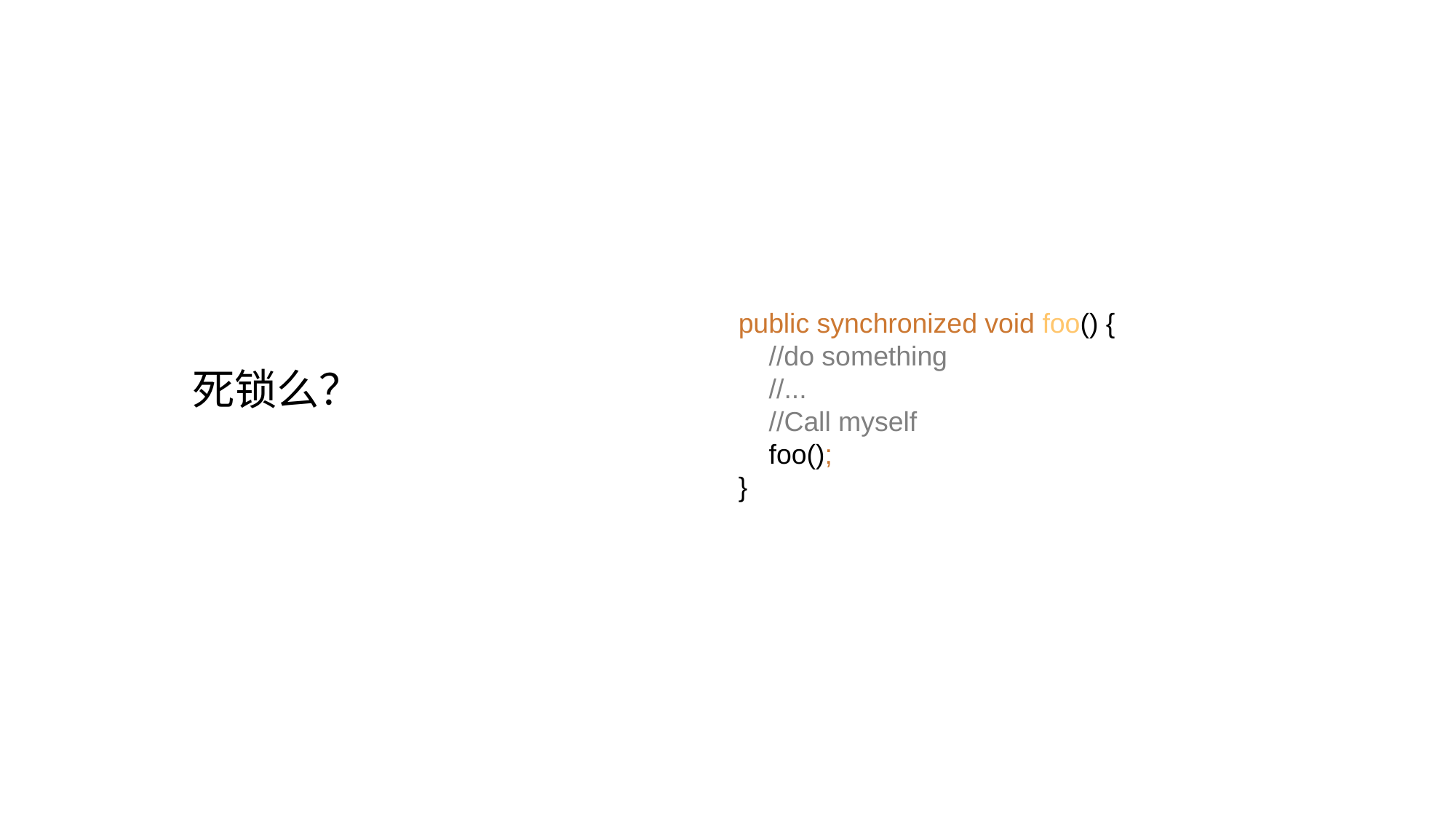

public synchronized void foo() {
    //do something
    //...
    //Call myself
    foo();
}
死锁么？